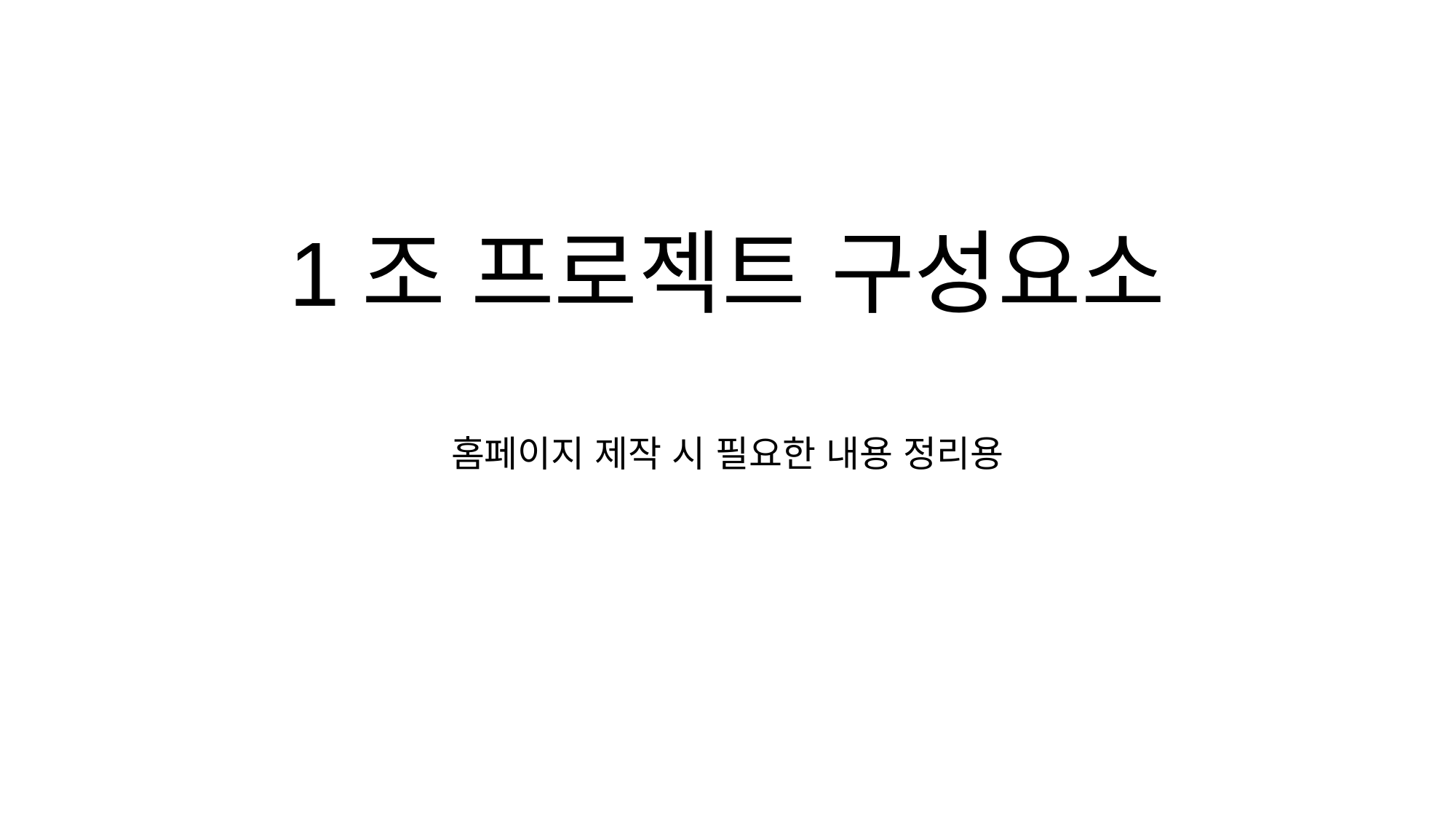

# 1조 프로젝트 구성요소
홈페이지 제작 시 필요한 내용 정리용